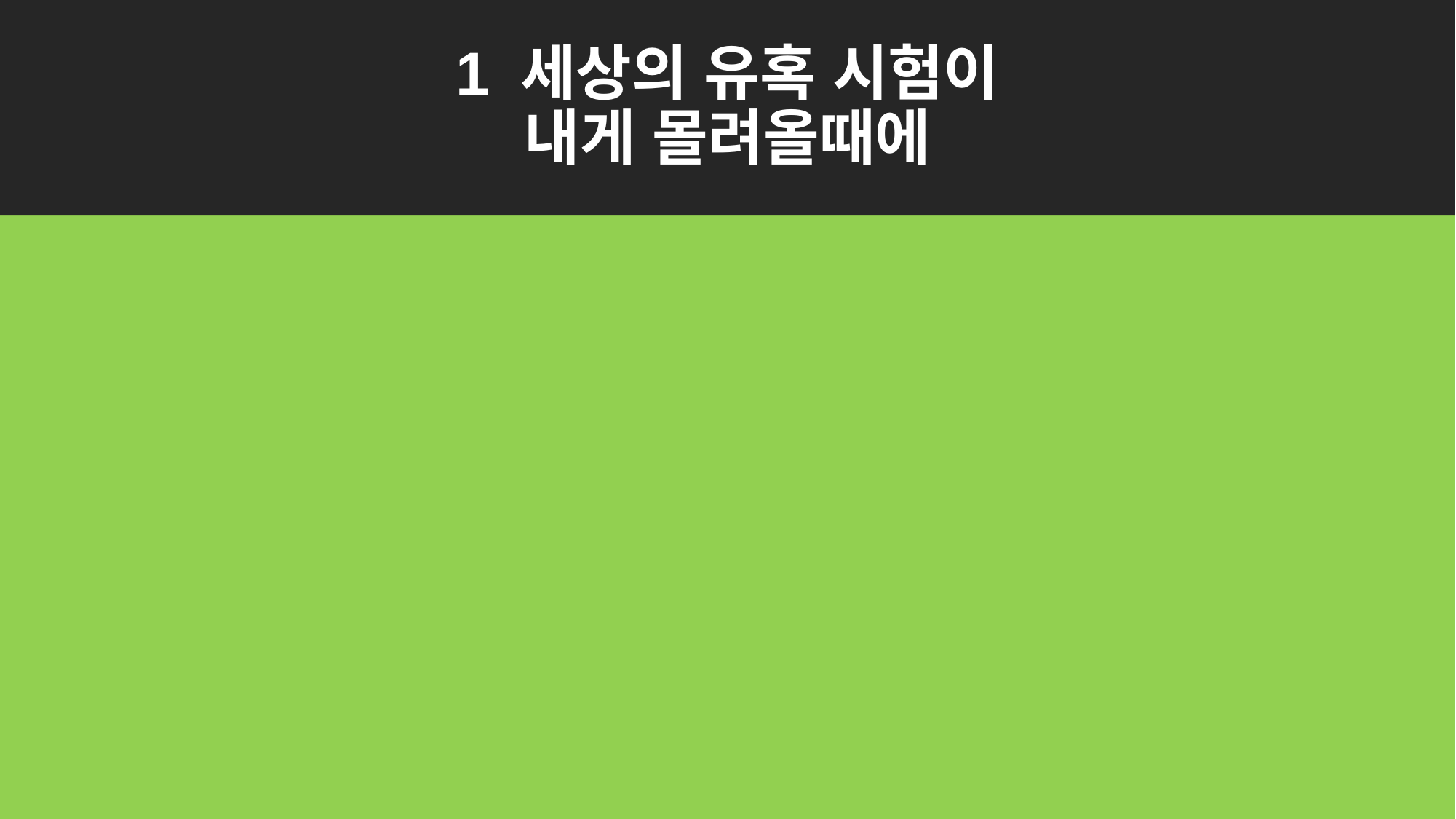

# 1 세상의 유혹 시험이 내게 몰려올때에